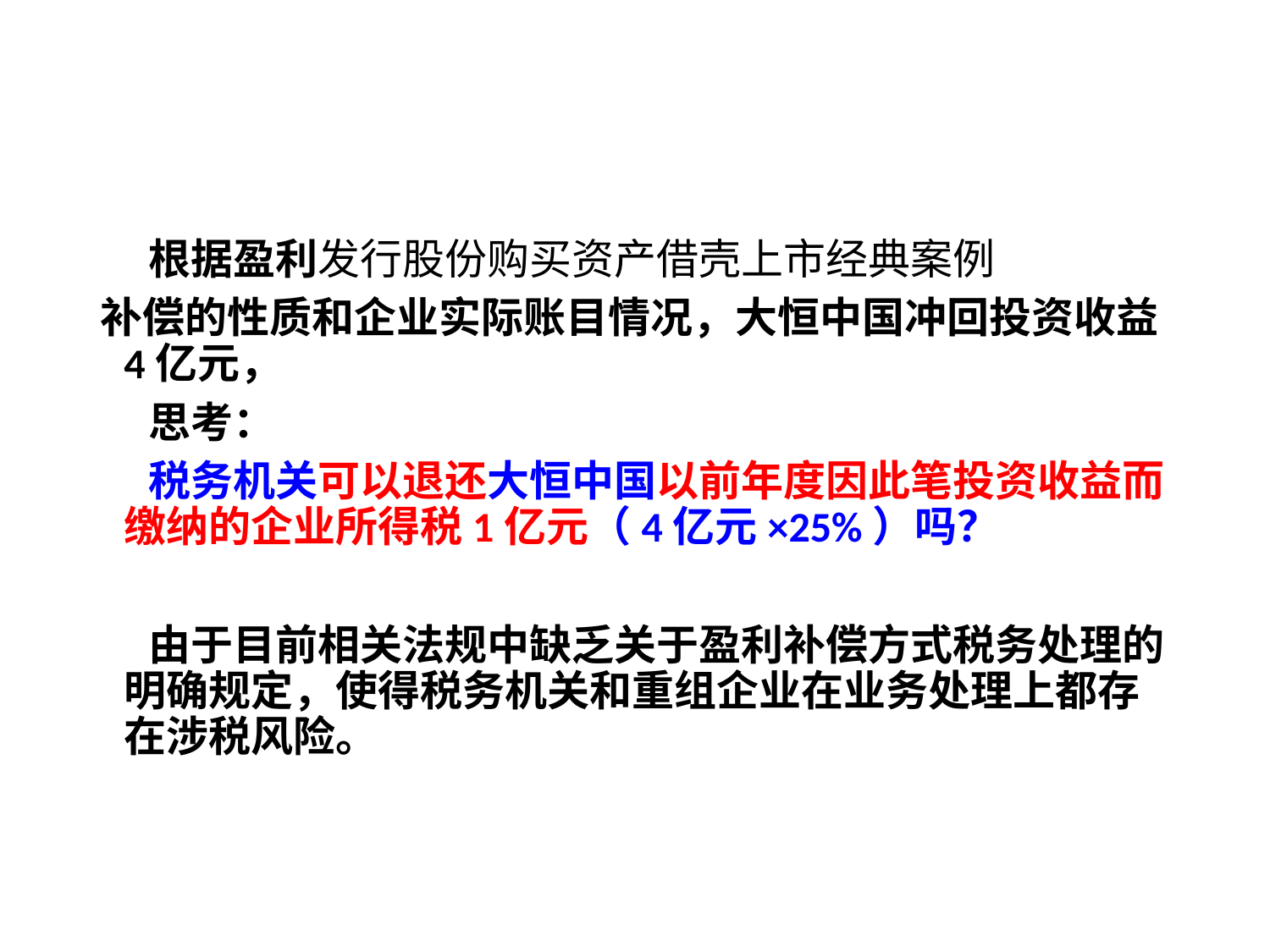

#
    根据盈利发行股份购买资产借壳上市经典案例
补偿的性质和企业实际账目情况，大恒中国冲回投资收益4亿元，
    思考：
    税务机关可以退还大恒中国以前年度因此笔投资收益而缴纳的企业所得税1亿元（4亿元×25%）吗？

    由于目前相关法规中缺乏关于盈利补偿方式税务处理的明确规定，使得税务机关和重组企业在业务处理上都存在涉税风险。